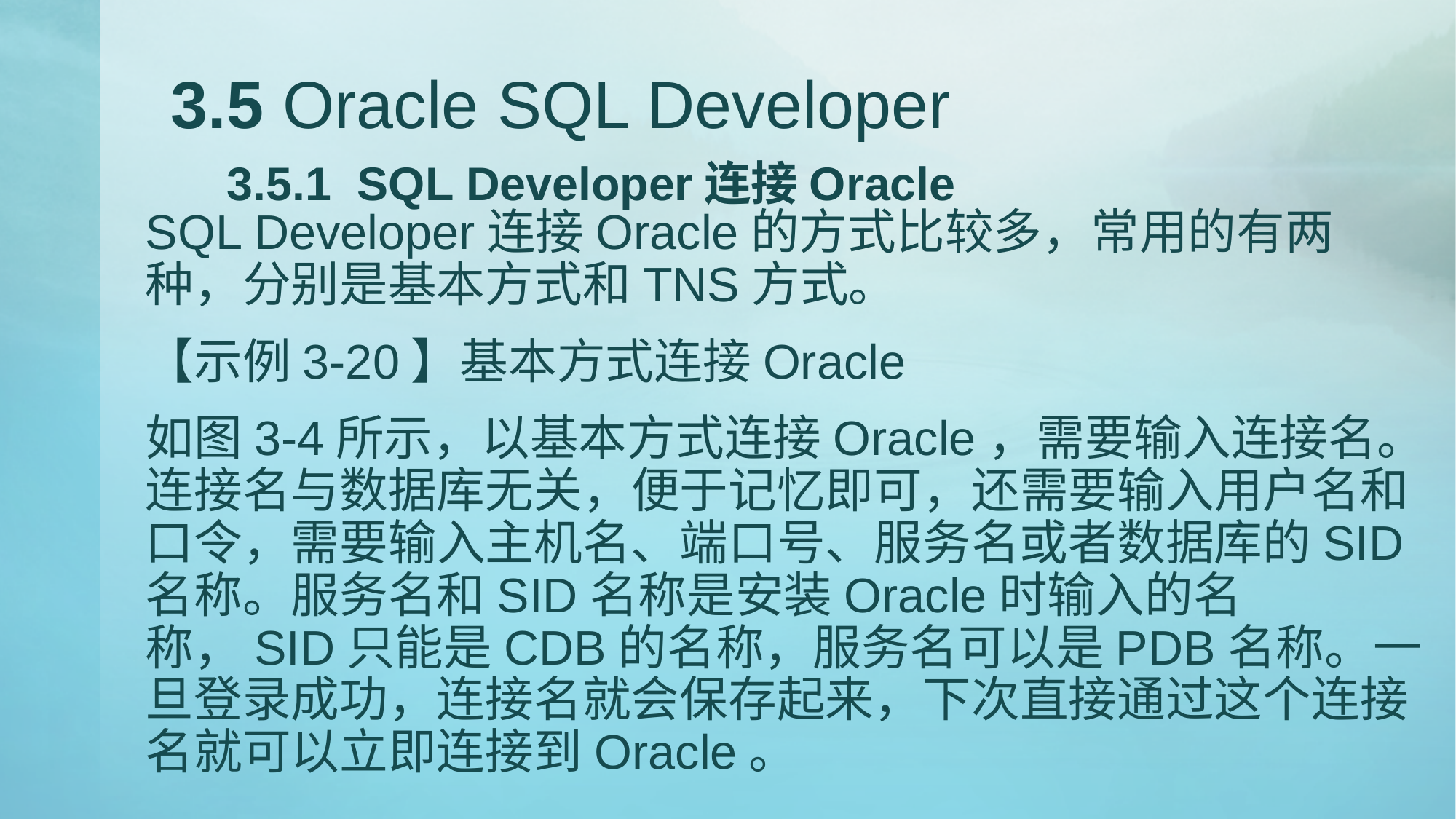

# 3.5 Oracle SQL Developer 3.5.1  SQL Developer连接Oracle
SQL Developer连接Oracle的方式比较多，常用的有两种，分别是基本方式和TNS方式。
【示例3-20】基本方式连接Oracle
如图3-4所示，以基本方式连接Oracle，需要输入连接名。连接名与数据库无关，便于记忆即可，还需要输入用户名和口令，需要输入主机名、端口号、服务名或者数据库的SID名称。服务名和SID名称是安装Oracle时输入的名称，SID只能是CDB的名称，服务名可以是PDB名称。一旦登录成功，连接名就会保存起来，下次直接通过这个连接名就可以立即连接到Oracle。